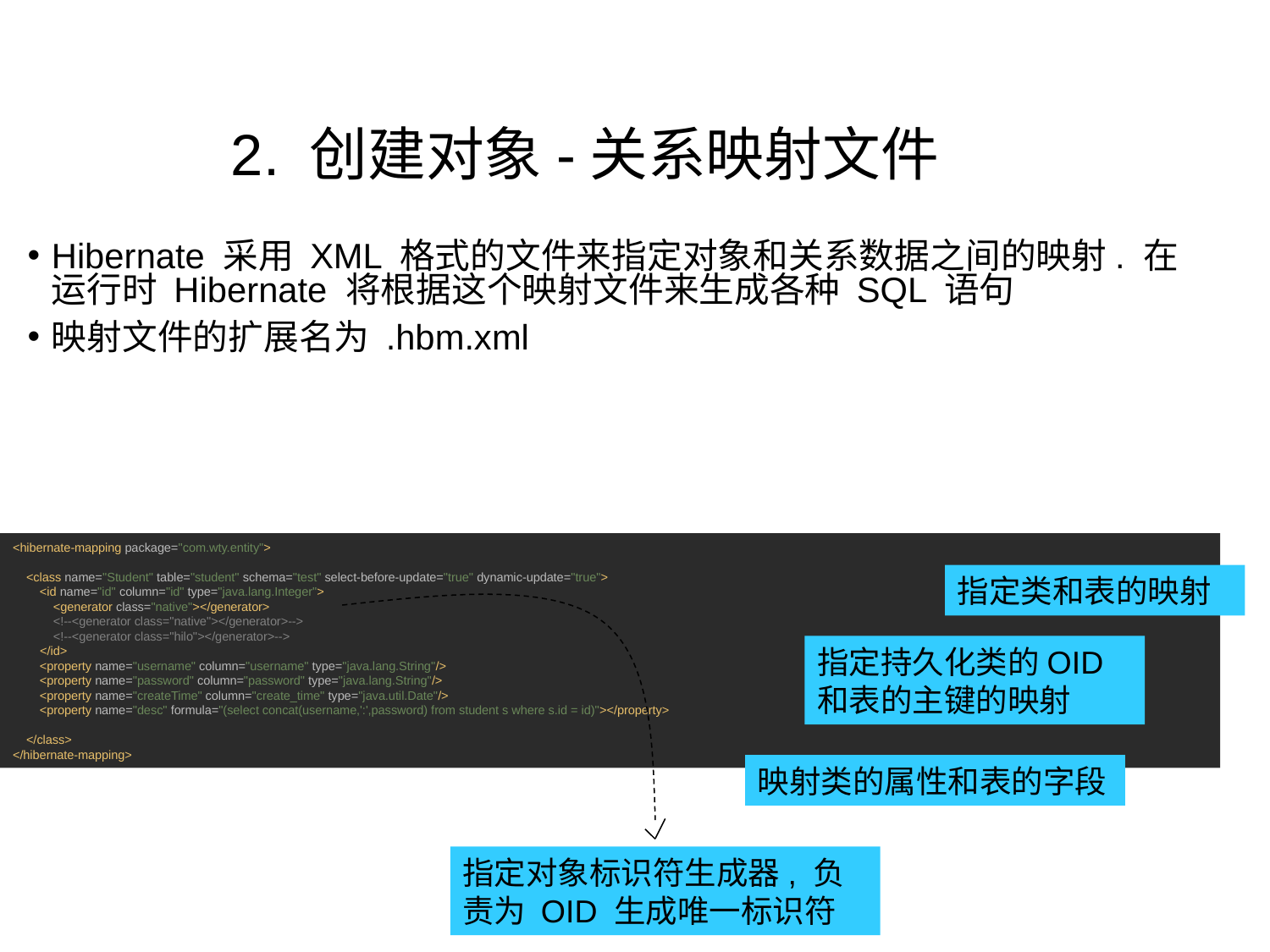

# 2. 创建对象-关系映射文件
Hibernate 采用 XML 格式的文件来指定对象和关系数据之间的映射. 在运行时 Hibernate 将根据这个映射文件来生成各种 SQL 语句
映射文件的扩展名为 .hbm.xml
<hibernate-mapping package="com.wty.entity">
    <class name="Student" table="student" schema="test" select-before-update="true" dynamic-update="true">
        <id name="id" column="id" type="java.lang.Integer">
            <generator class="native"></generator>
            <!--<generator class="native"></generator>-->
            <!--<generator class="hilo"></generator>-->
        </id>
        <property name="username" column="username" type="java.lang.String"/>
        <property name="password" column="password" type="java.lang.String"/>
        <property name="createTime" column="create_time" type="java.util.Date"/>
        <property name="desc" formula="(select concat(username,':',password) from student s where s.id = id)"></property>
    </class>
</hibernate-mapping>
指定类和表的映射

指定持久化类的OID 和表的主键的映射
映射类的属性和表的字段

指定对象标识符生成器, 负责为 OID 生成唯一标识符